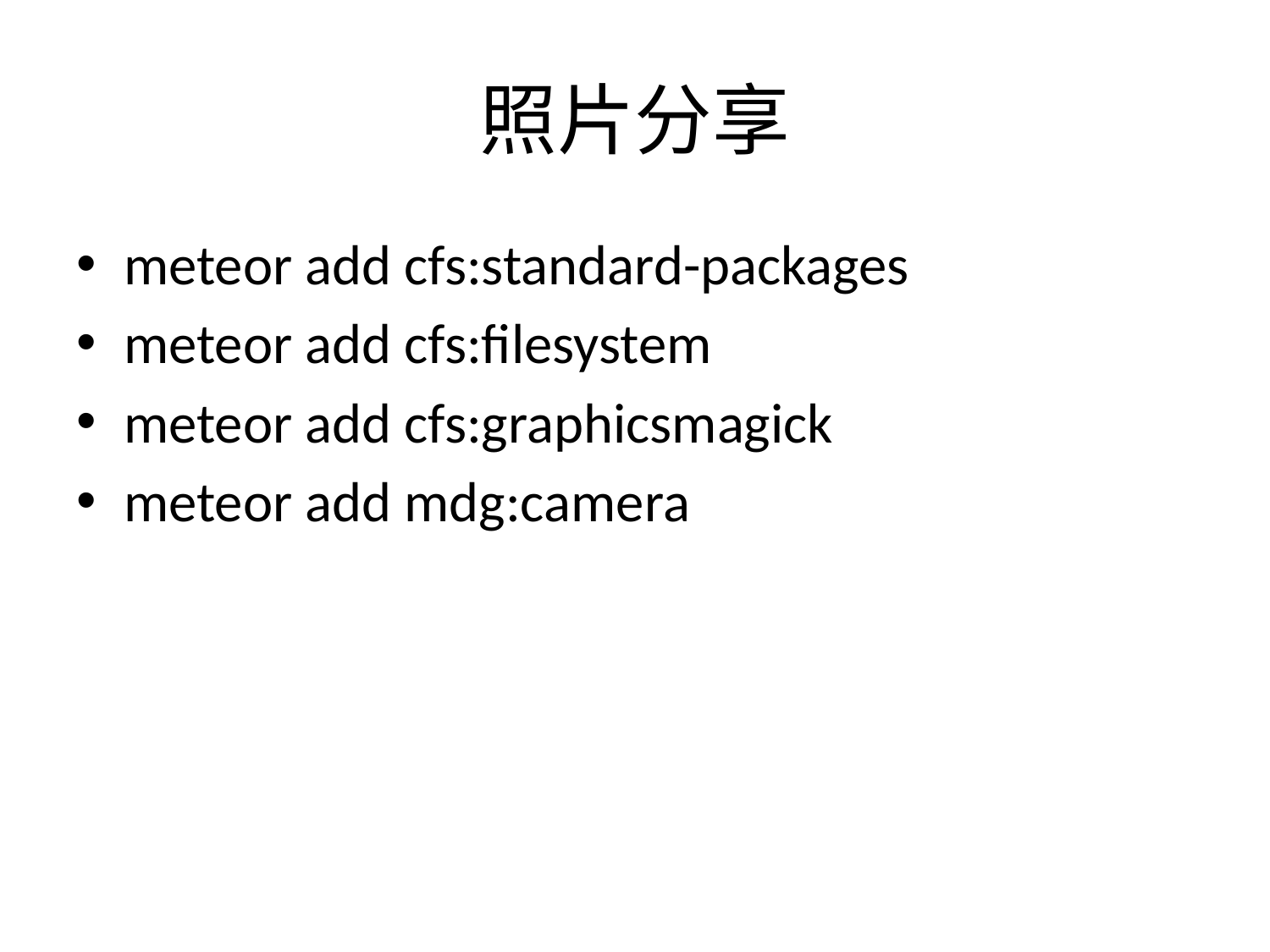

# 照片分享
meteor add cfs:standard-packages
meteor add cfs:filesystem
meteor add cfs:graphicsmagick
meteor add mdg:camera